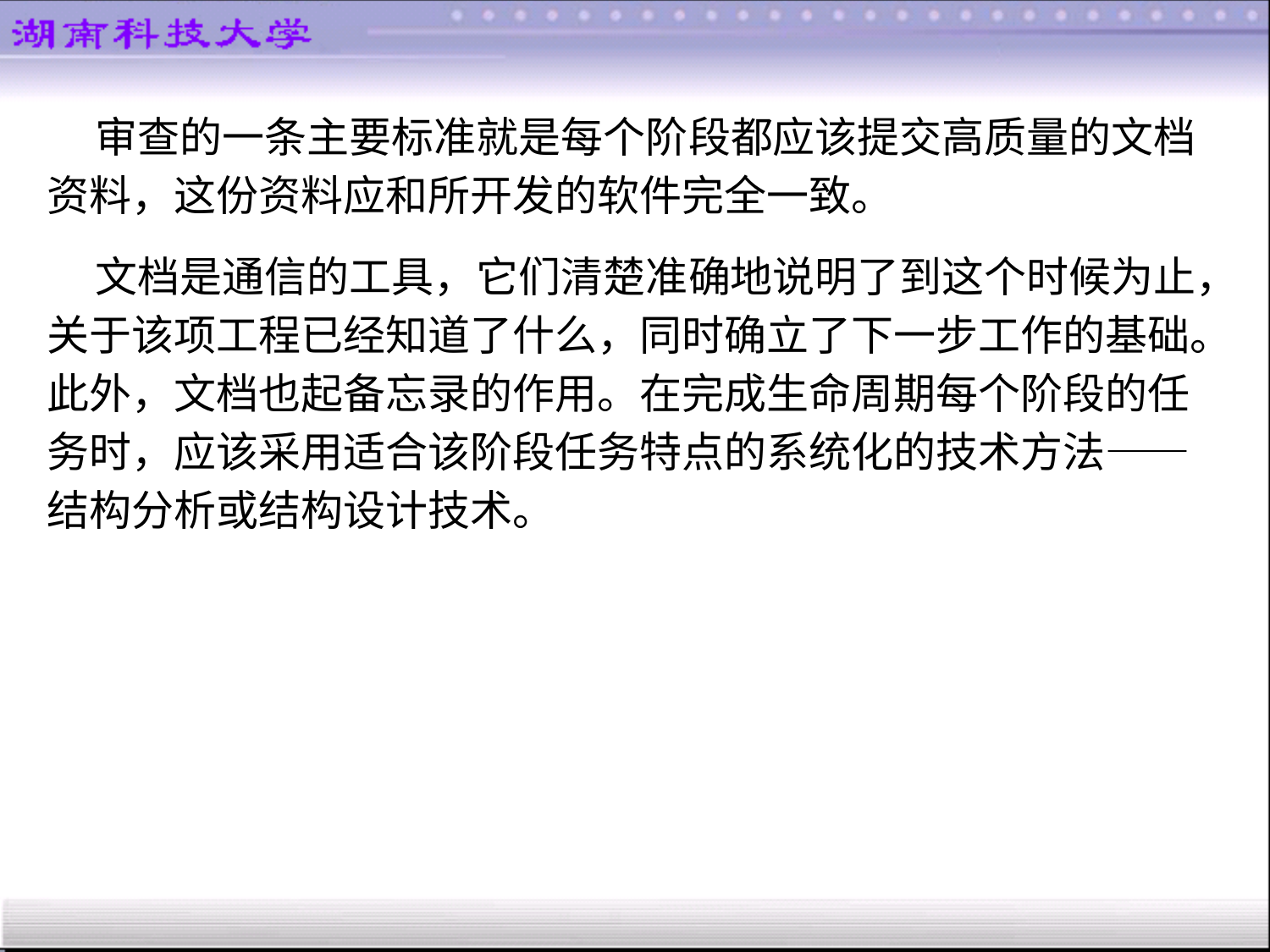

审查的一条主要标准就是每个阶段都应该提交高质量的文档资料，这份资料应和所开发的软件完全一致。
    文档是通信的工具，它们清楚准确地说明了到这个时候为止，关于该项工程已经知道了什么，同时确立了下一步工作的基础。此外，文档也起备忘录的作用。在完成生命周期每个阶段的任务时，应该采用适合该阶段任务特点的系统化的技术方法——结构分析或结构设计技术。